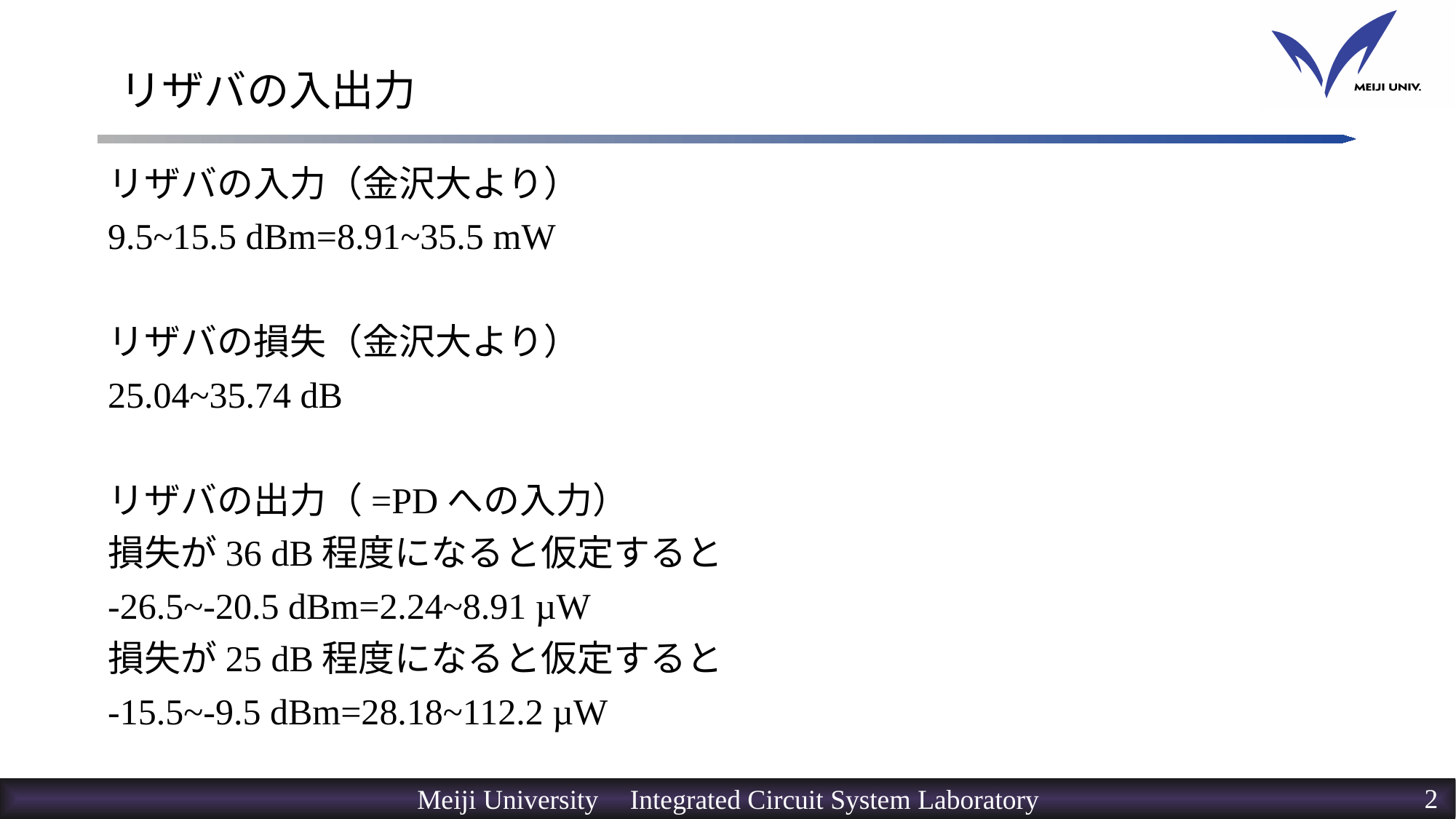

# リザバの入出力
リザバの入力（金沢大より）
9.5~15.5 dBm=8.91~35.5 mW

リザバの損失（金沢大より）
25.04~35.74 dB

リザバの出力（=PDへの入力）
損失が36 dB程度になると仮定すると
-26.5~-20.5 dBm=2.24~8.91 µW
損失が25 dB程度になると仮定すると
-15.5~-9.5 dBm=28.18~112.2 µW